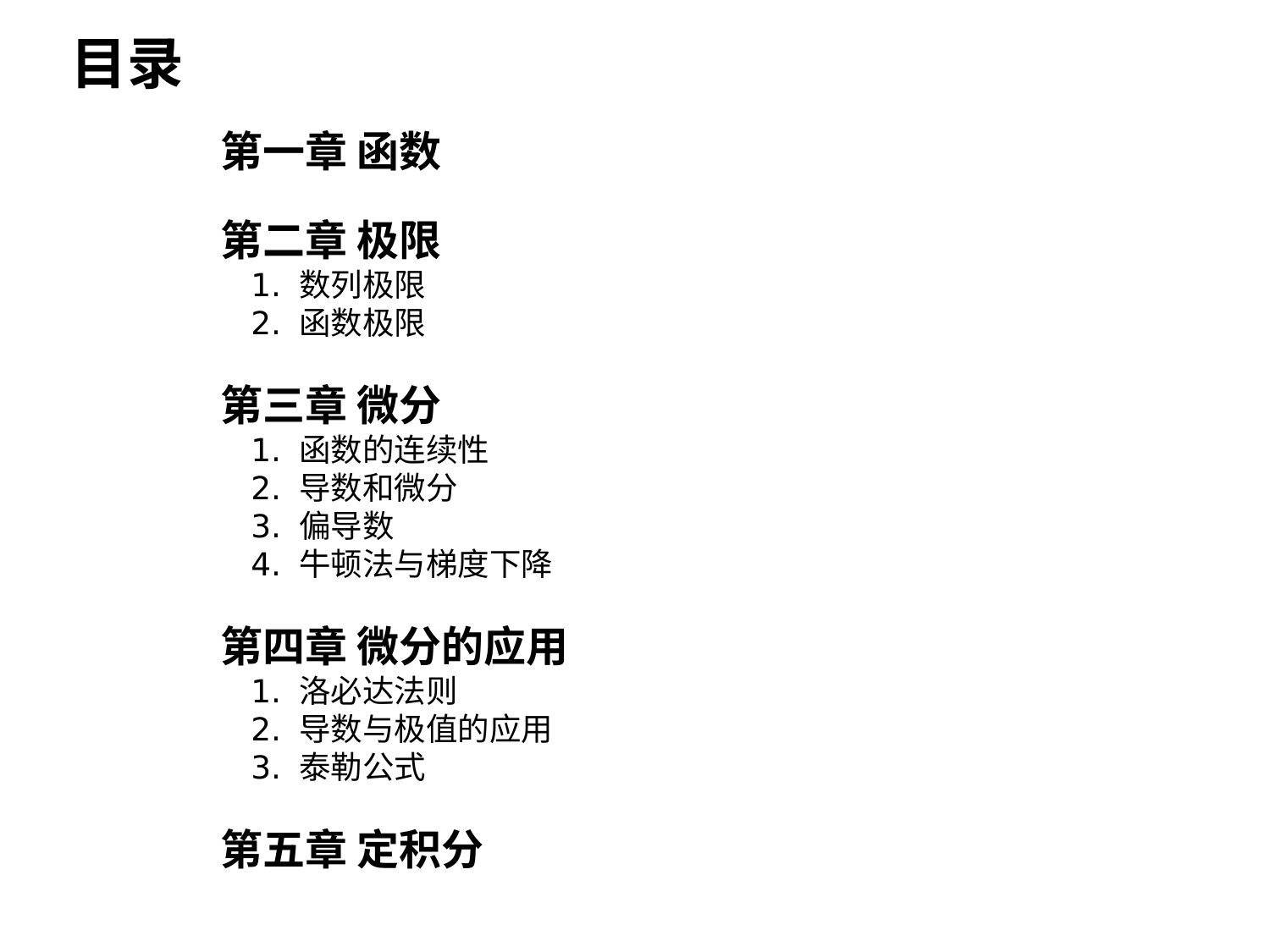

# 目录
第一章 函数

第二章 极限
   1. 数列极限
   2. 函数极限

第三章 微分
   1. 函数的连续性
   2. 导数和微分
   3. 偏导数
   4. 牛顿法与梯度下降

第四章 微分的应用
   1. 洛必达法则
   2. 导数与极值的应用
   3. 泰勒公式

第五章 定积分

2